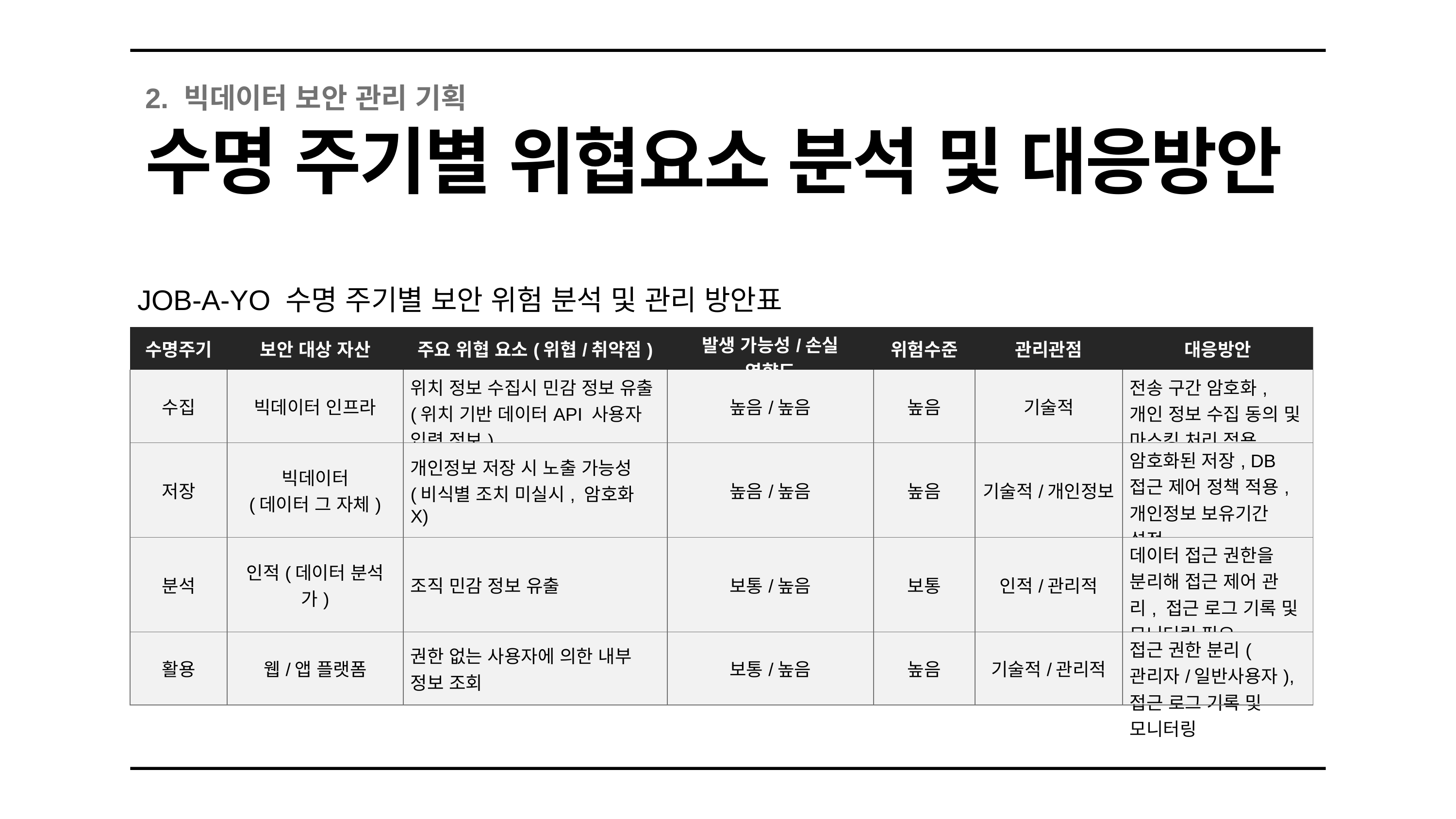

2. 빅데이터 보안 관리 기획
수명 주기별 위협요소 분석 및 대응방안
JOB-A-YO 수명 주기별 보안 위험 분석 및 관리 방안표
| 수명주기 | 보안 대상 자산 | 주요 위협 요소(위협/취약점) | 발생 가능성/손실 영향도 | 위험수준 | 관리관점 | 대응방안 |
| --- | --- | --- | --- | --- | --- | --- |
| 수집 | 빅데이터 인프라 | 위치 정보 수집시 민감 정보 유출 (위치 기반 데이터API 사용자 입력 정보) | 높음/높음 | 높음 | 기술적 | 전송 구간 암호화, 개인 정보 수집 동의 및 마스킹 처리 적용 |
| 저장 | 빅데이터 (데이터 그 자체) | 개인정보 저장 시 노출 가능성 (비식별 조치 미실시, 암호화 X) | 높음/높음 | 높음 | 기술적/개인정보 | 암호화된 저장, DB 접근 제어 정책 적용, 개인정보 보유기간 설정 |
| 분석 | 인적(데이터 분석가) | 조직 민감 정보 유출 | 보통/높음 | 보통 | 인적/관리적 | 데이터 접근 권한을 분리해 접근 제어 관리, 접근 로그 기록 및 모니터링 필요 |
| 활용 | 웹/앱 플랫폼 | 권한 없는 사용자에 의한 내부 정보 조회 | 보통/높음 | 높음 | 기술적/관리적 | 접근 권한 분리(관리자/일반사용자), 접근 로그 기록 및 모니터링 |